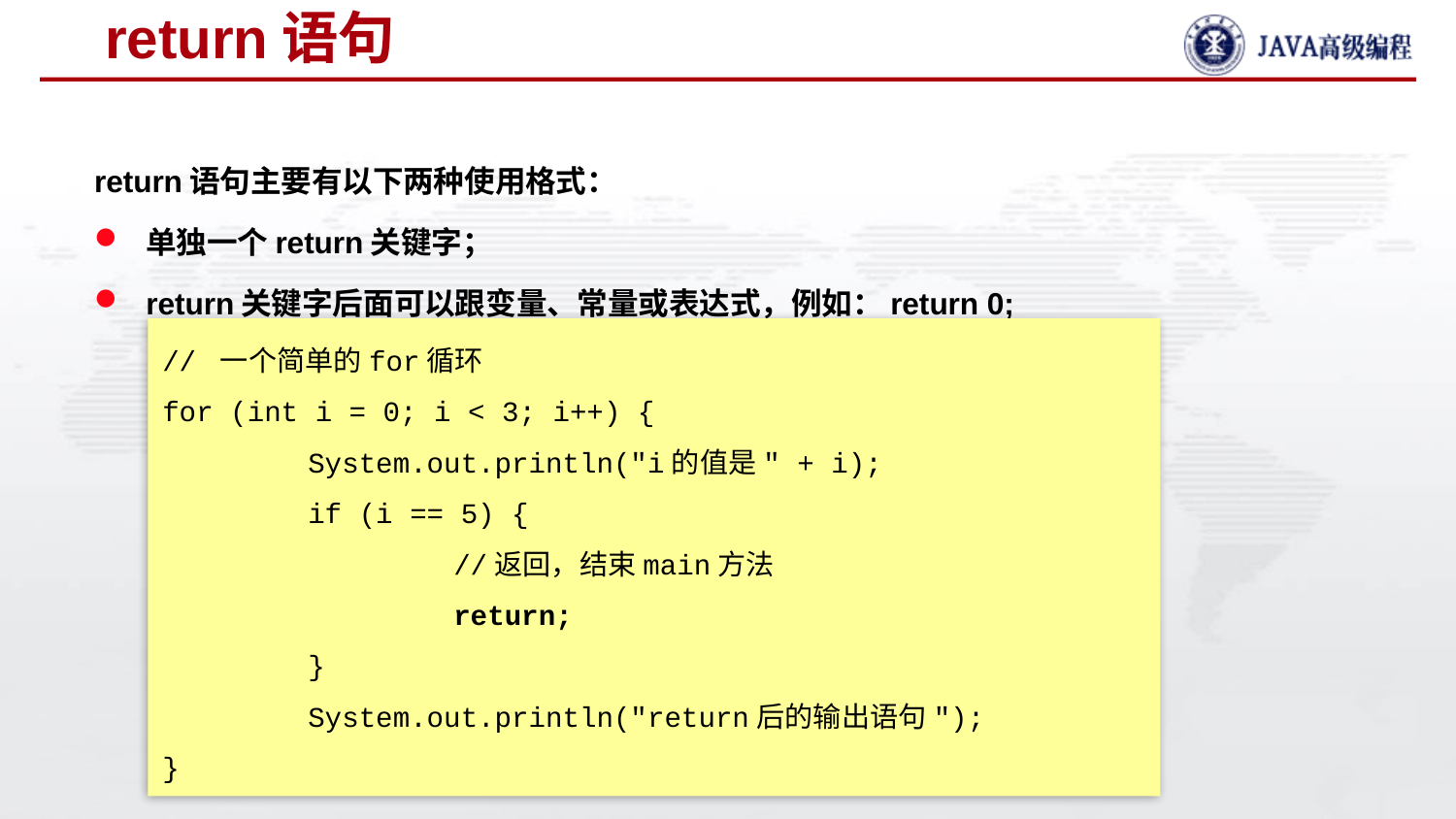

# return语句
return语句主要有以下两种使用格式：
单独一个return关键字；
return关键字后面可以跟变量、常量或表达式，例如：return 0;
// 一个简单的for循环
for (int i = 0; i < 3; i++) {
	System.out.println("i的值是" + i);
	if (i == 5) {
		//返回，结束main方法
		return;
	}
	System.out.println("return后的输出语句");
}